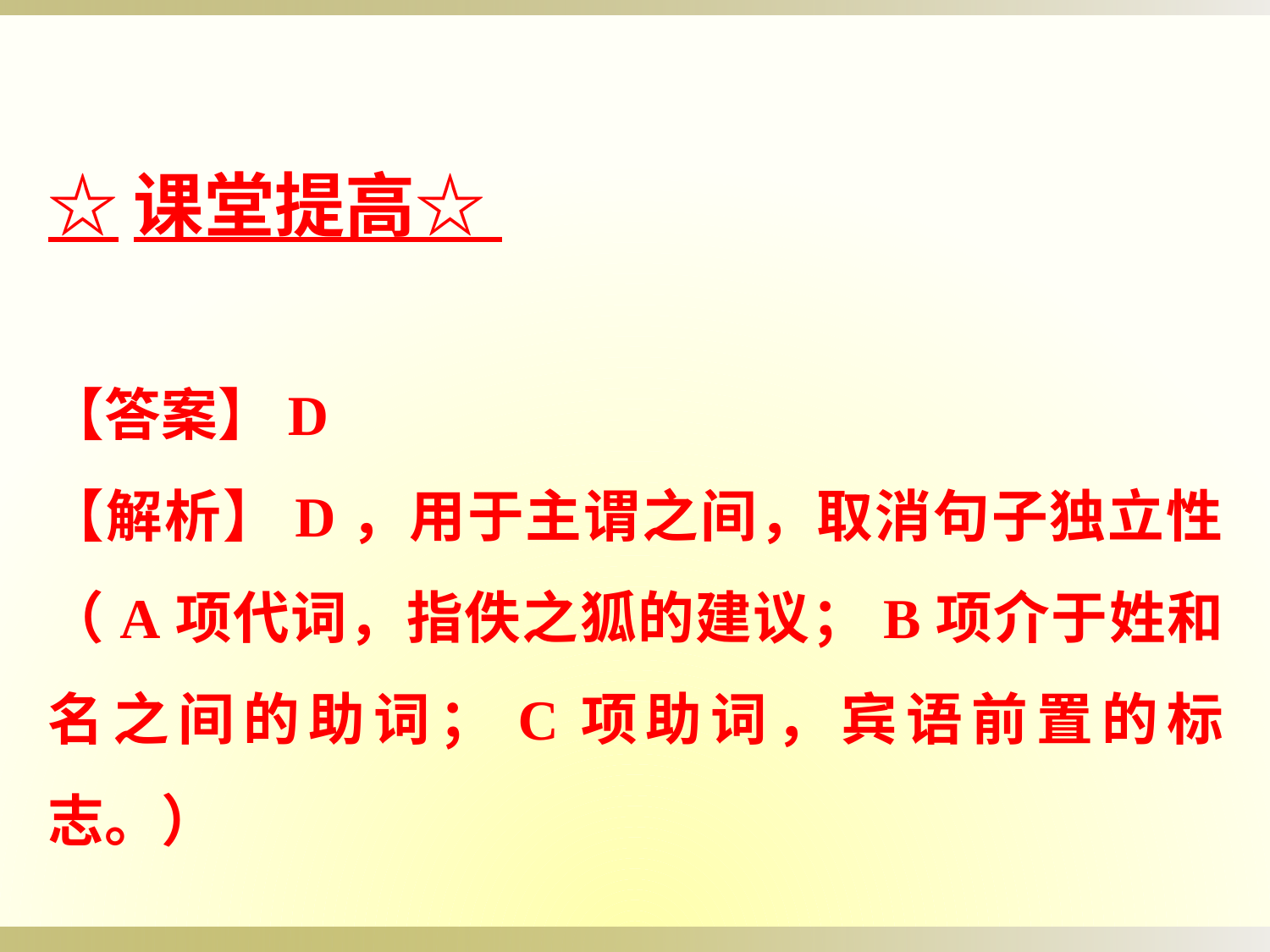

☆课堂提高☆
【答案】D
【解析】D，用于主谓之间，取消句子独立性（A项代词，指佚之狐的建议；B项介于姓和名之间的助词；C项助词，宾语前置的标志。）